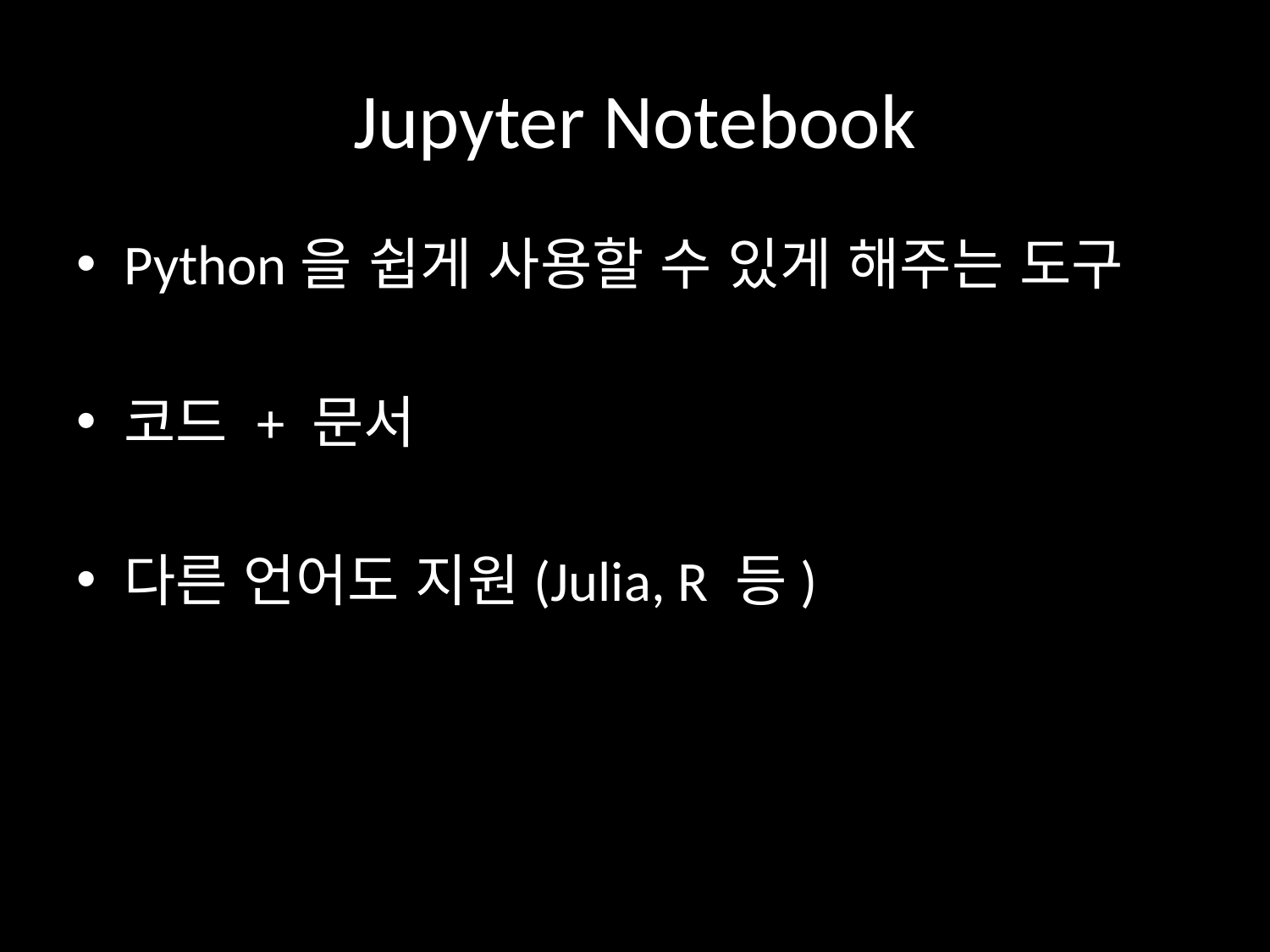

# Jupyter Notebook
Python을 쉽게 사용할 수 있게 해주는 도구

코드 + 문서

다른 언어도 지원(Julia, R 등)